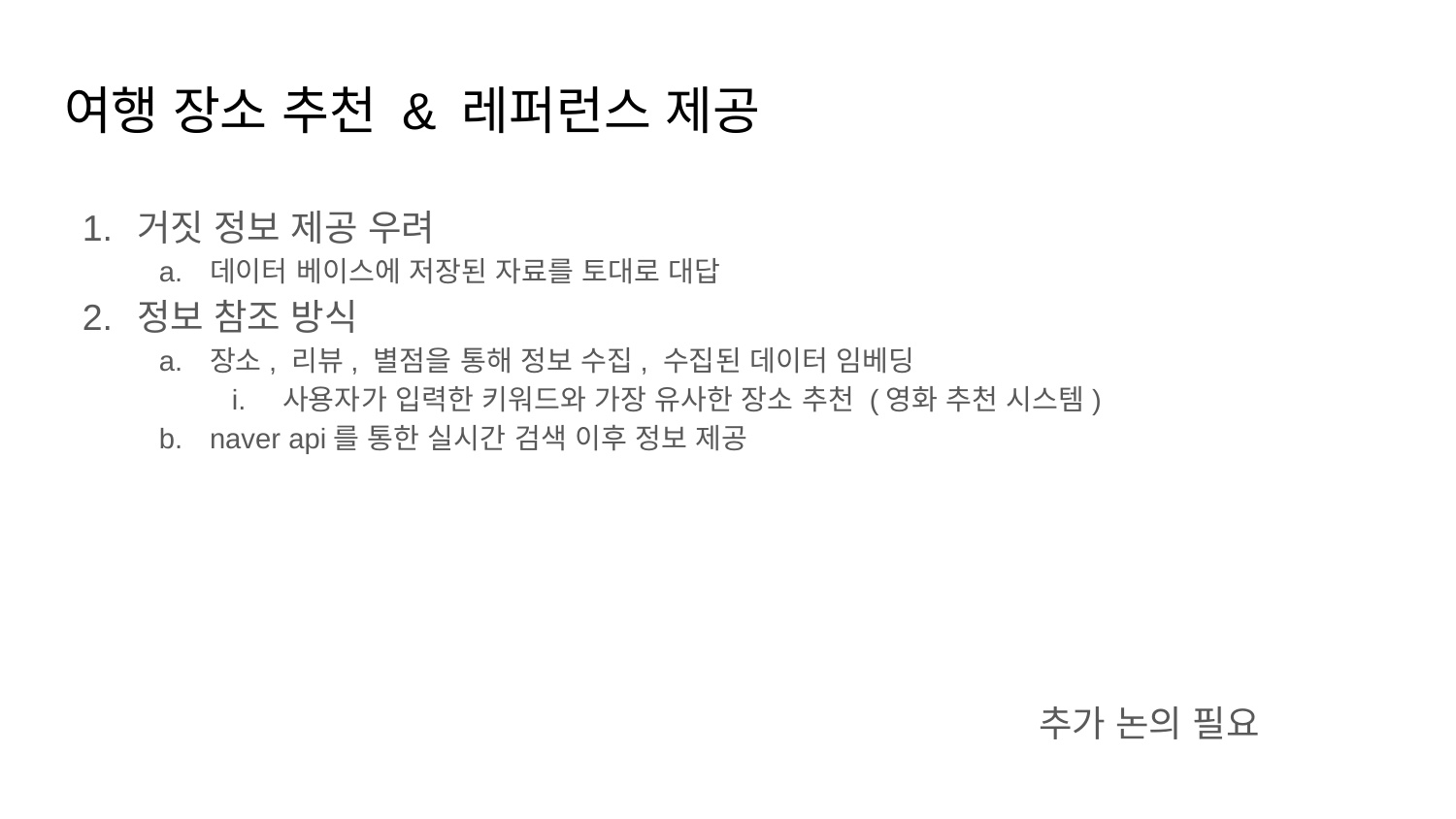

# 여행 장소 추천 & 레퍼런스 제공
거짓 정보 제공 우려
데이터 베이스에 저장된 자료를 토대로 대답
정보 참조 방식
장소, 리뷰, 별점을 통해 정보 수집, 수집된 데이터 임베딩
사용자가 입력한 키워드와 가장 유사한 장소 추천 (영화 추천 시스템)
naver api를 통한 실시간 검색 이후 정보 제공

추가 논의 필요